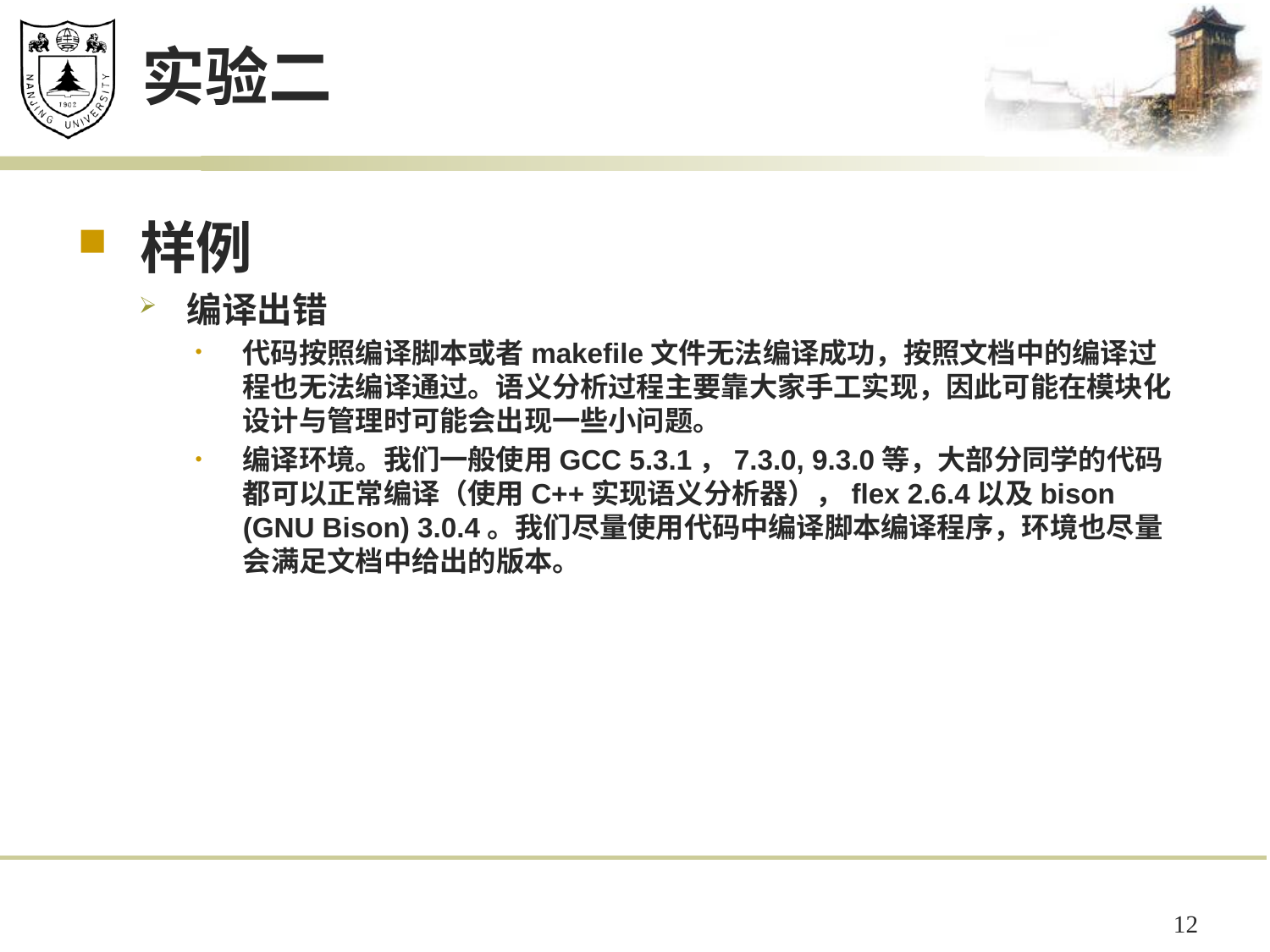

# 实验二
样例
编译出错
代码按照编译脚本或者makefile文件无法编译成功，按照文档中的编译过程也无法编译通过。语义分析过程主要靠大家手工实现，因此可能在模块化设计与管理时可能会出现一些小问题。
编译环境。我们一般使用GCC 5.3.1，7.3.0, 9.3.0等，大部分同学的代码都可以正常编译（使用C++实现语义分析器），flex 2.6.4以及bison (GNU Bison) 3.0.4。我们尽量使用代码中编译脚本编译程序，环境也尽量会满足文档中给出的版本。